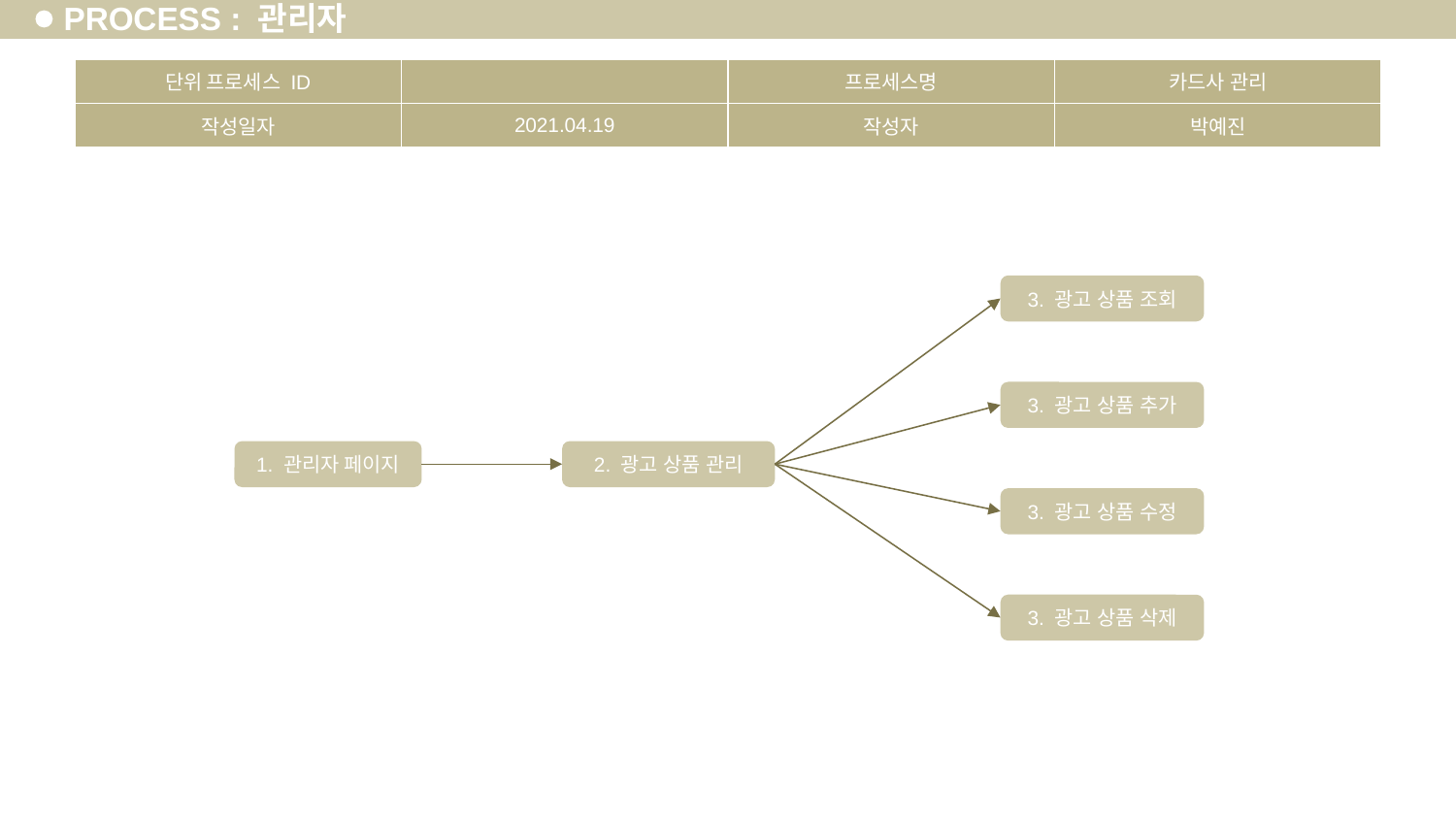

PROCESS : 관리자
| 단위 프로세스 ID |  | 프로세스명 | 카드사 관리 |
| --- | --- | --- | --- |
| 작성일자 | 2021.04.19 | 작성자 | 박예진 |
3. 광고 상품 조회
3. 광고 상품 추가
1. 관리자 페이지
2. 광고 상품 관리
3. 광고 상품 수정
3. 광고 상품 삭제